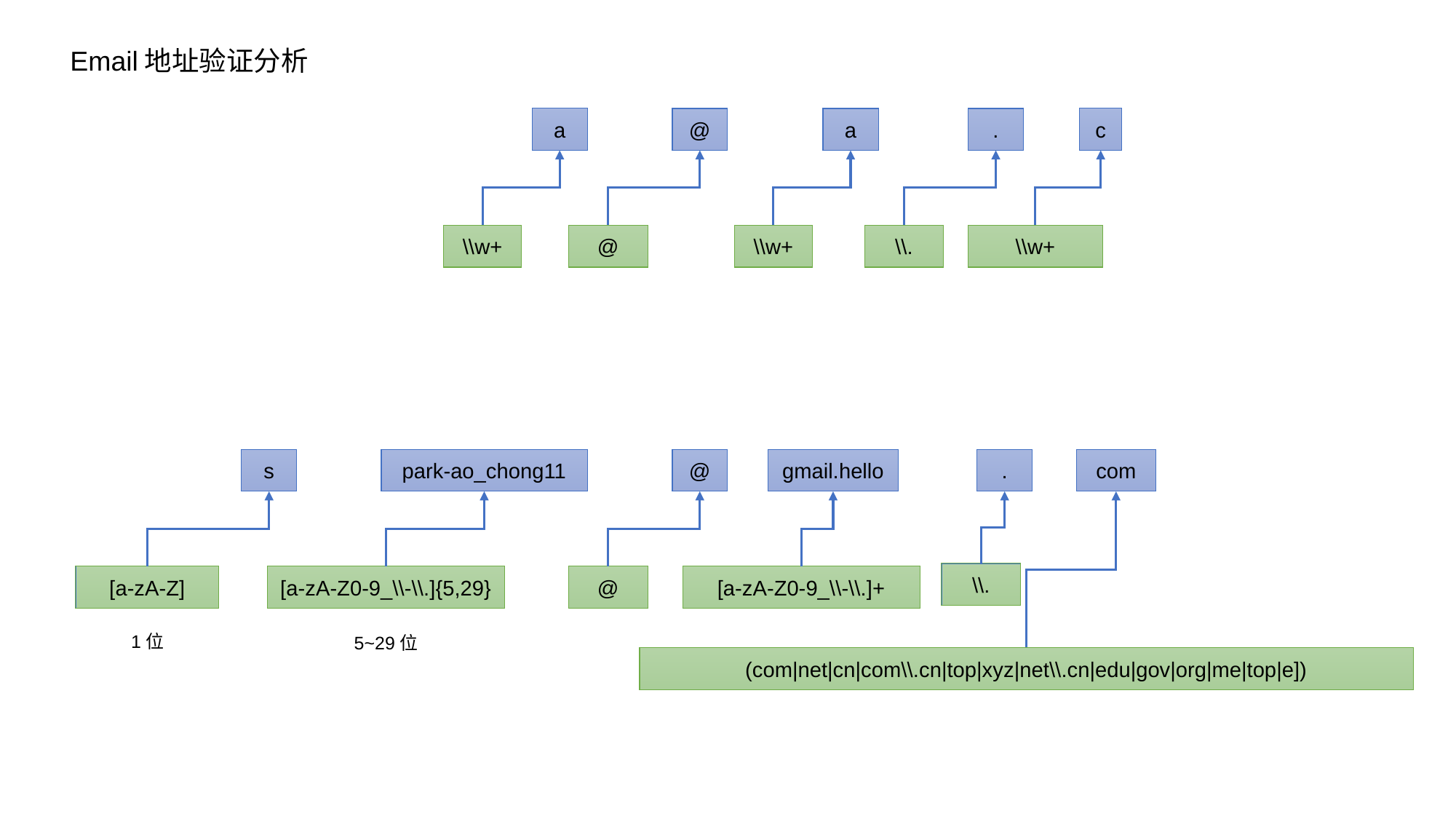

Email地址验证分析
a
@
a
.
c
\\w+
@
\\w+
\\.
\\w+
gmail.hello
.
s
park-ao_chong11
@
com
\\.
[a-zA-Z]
[a-zA-Z0-9_\\-\\.]{5,29}
@
[a-zA-Z0-9_\\-\\.]+
1位
5~29位
(com|net|cn|com\\.cn|top|xyz|net\\.cn|edu|gov|org|me|top|e])